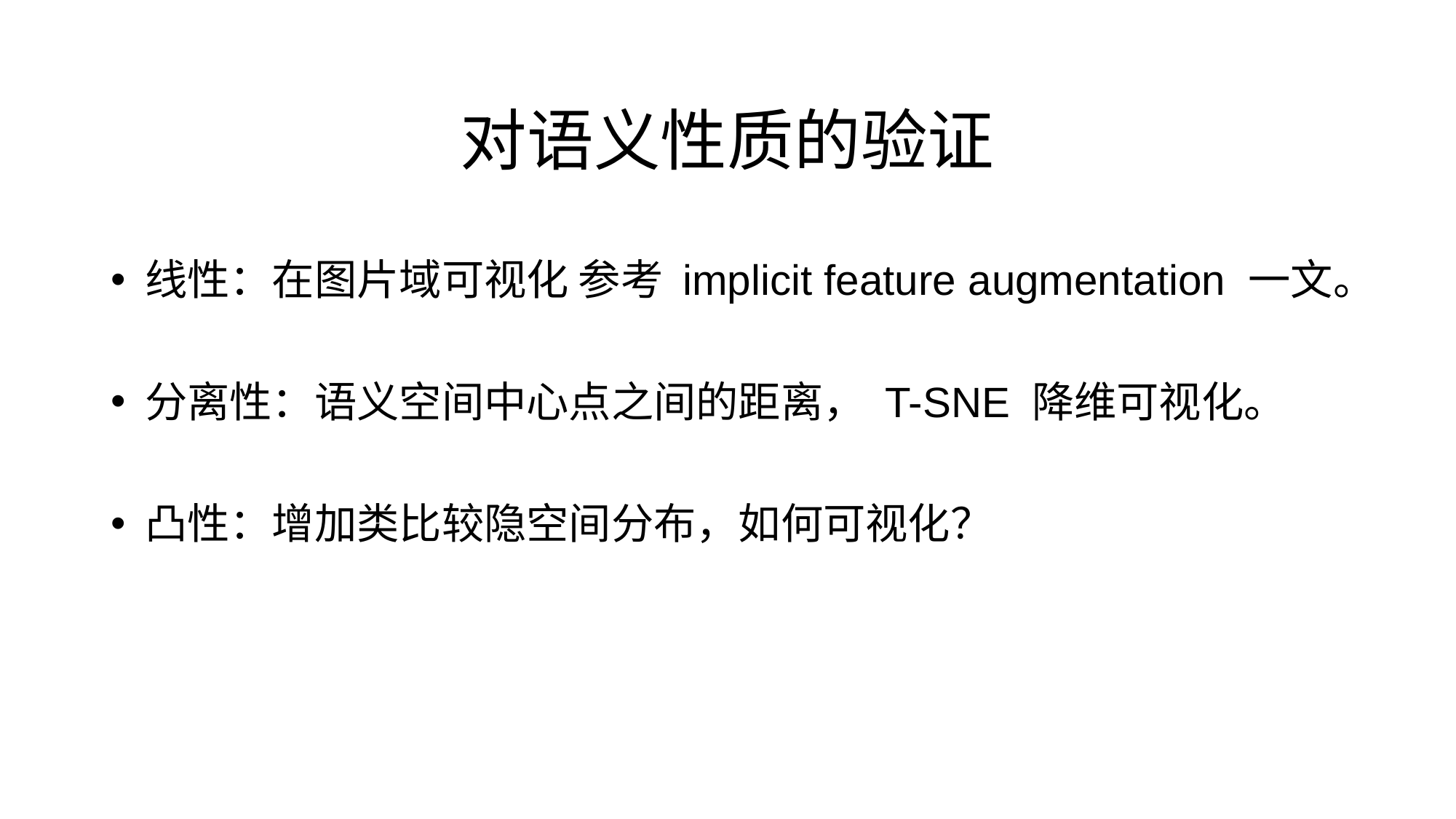

# 对语义性质的验证
线性：在图片域可视化 参考 implicit feature augmentation 一文。

分离性：语义空间中心点之间的距离， T-SNE 降维可视化。

凸性：增加类比较隐空间分布，如何可视化？